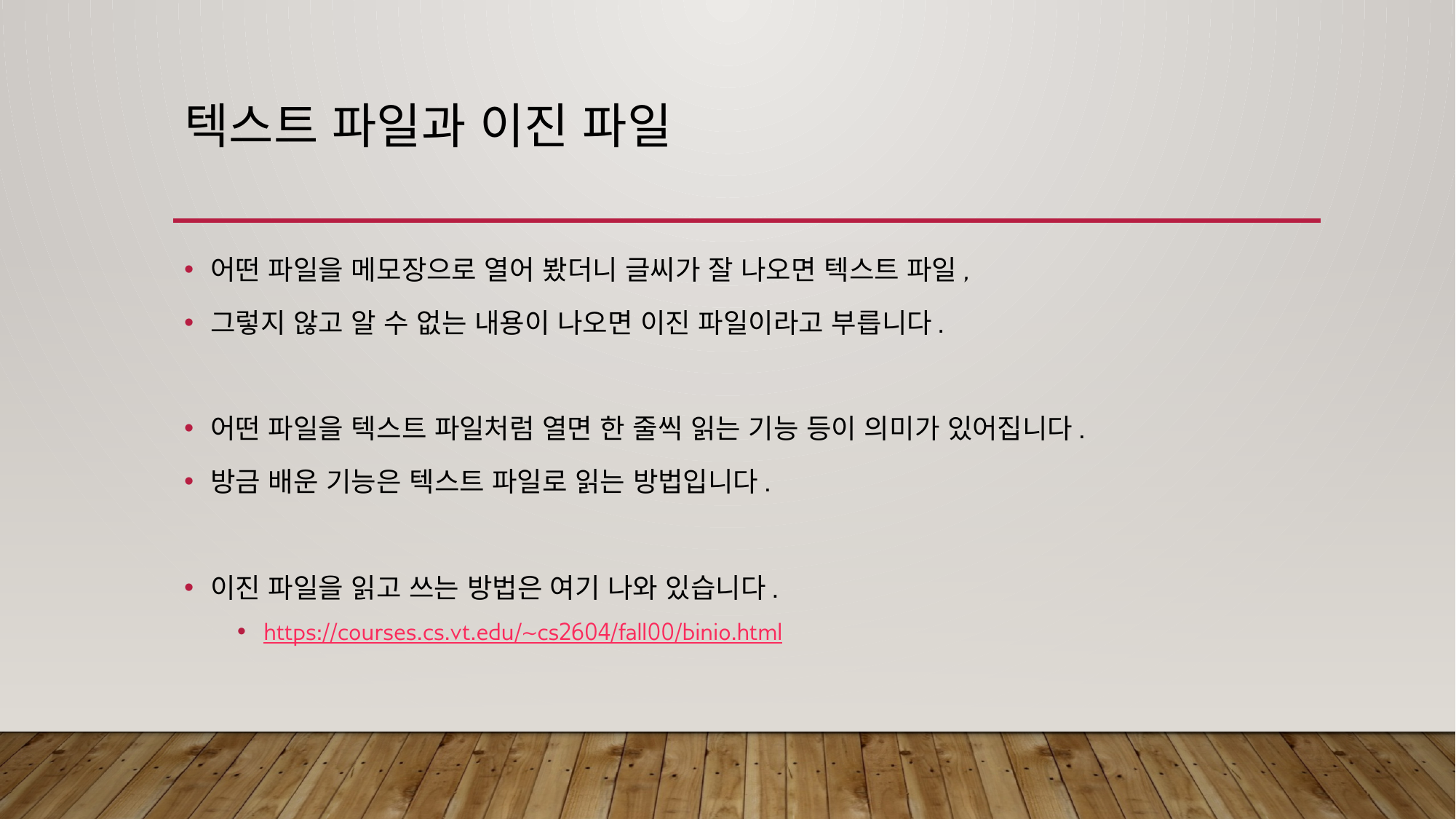

# 텍스트 파일과 이진 파일
어떤 파일을 메모장으로 열어 봤더니 글씨가 잘 나오면 텍스트 파일,
그렇지 않고 알 수 없는 내용이 나오면 이진 파일이라고 부릅니다.

어떤 파일을 텍스트 파일처럼 열면 한 줄씩 읽는 기능 등이 의미가 있어집니다.
방금 배운 기능은 텍스트 파일로 읽는 방법입니다.

이진 파일을 읽고 쓰는 방법은 여기 나와 있습니다.
https://courses.cs.vt.edu/~cs2604/fall00/binio.html